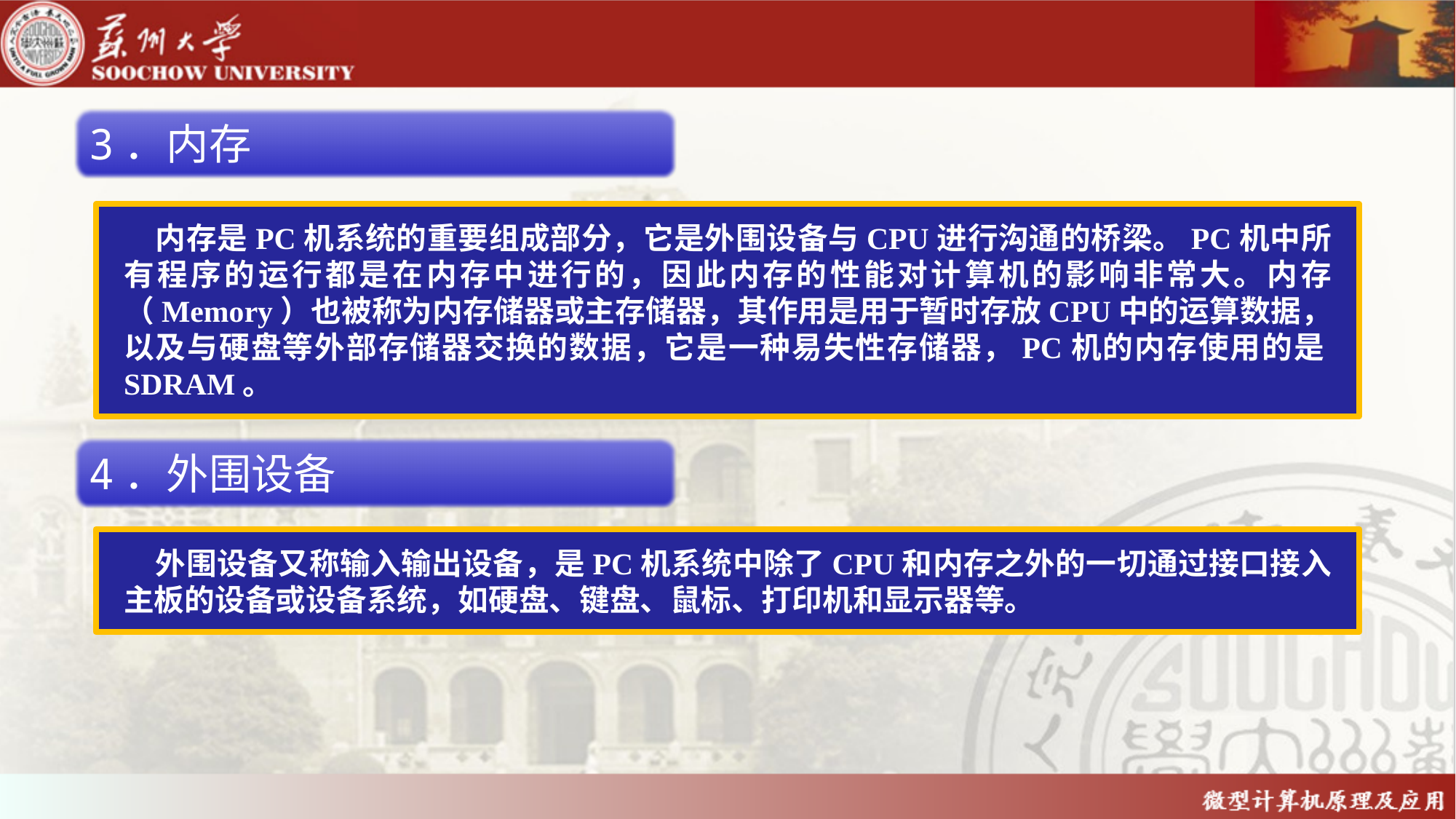

3．内存
内存是PC机系统的重要组成部分，它是外围设备与CPU进行沟通的桥梁。PC机中所有程序的运行都是在内存中进行的，因此内存的性能对计算机的影响非常大。内存（Memory）也被称为内存储器或主存储器，其作用是用于暂时存放CPU中的运算数据，以及与硬盘等外部存储器交换的数据，它是一种易失性存储器，PC机的内存使用的是SDRAM。
4．外围设备
外围设备又称输入输出设备，是PC机系统中除了CPU和内存之外的一切通过接口接入主板的设备或设备系统，如硬盘、键盘、鼠标、打印机和显示器等。